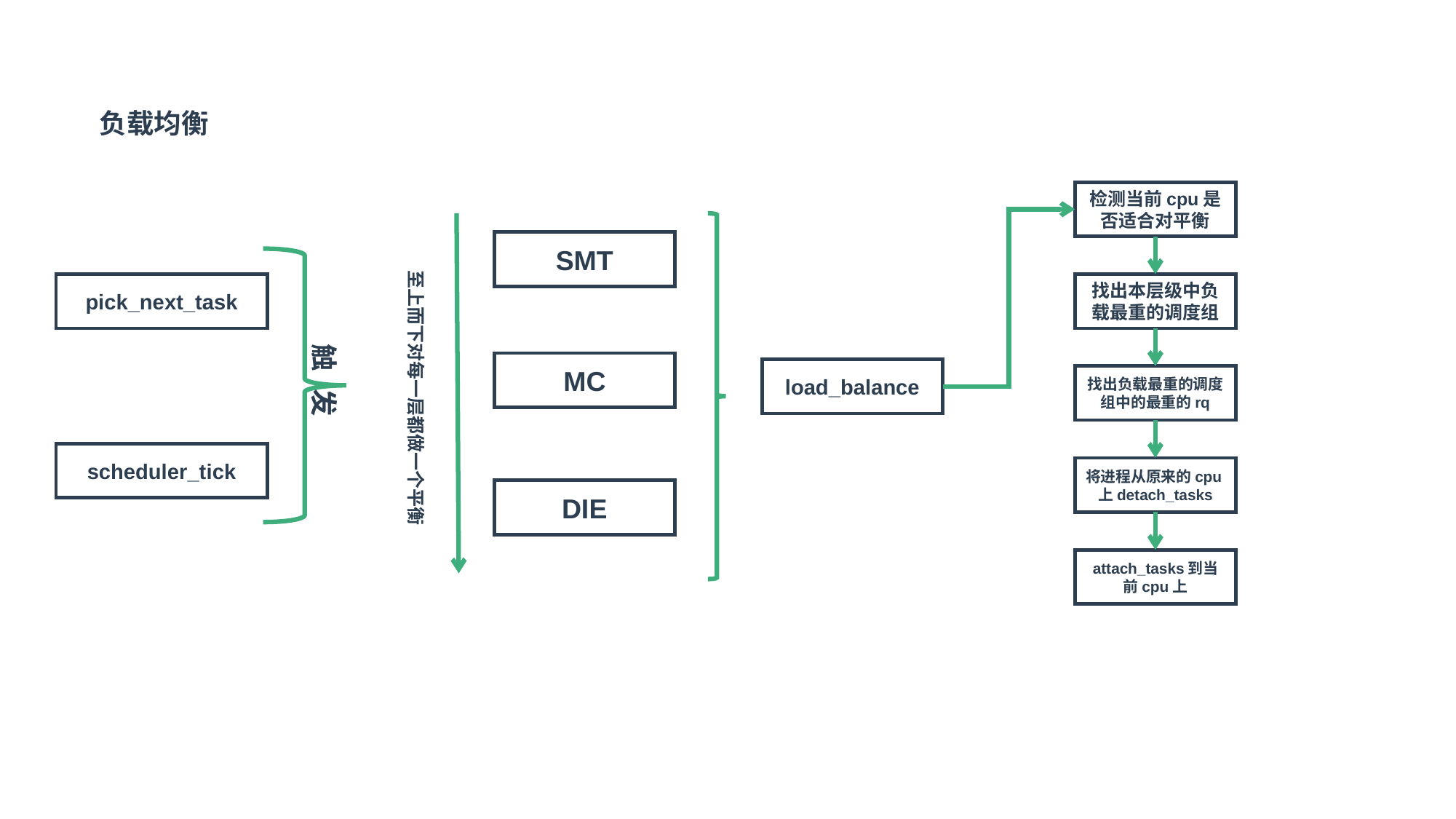

负载均衡
检测当前cpu是否适合对平衡

SMT

至上而下对每一层都做一个平衡
pick_next_task
找出本层级中负载最重的调度组
触   发
MC
load_balance
找出负载最重的调度组中的最重的rq
scheduler_tick
将进程从原来的cpu上detach_tasks
DIE
attach_tasks到当前cpu上